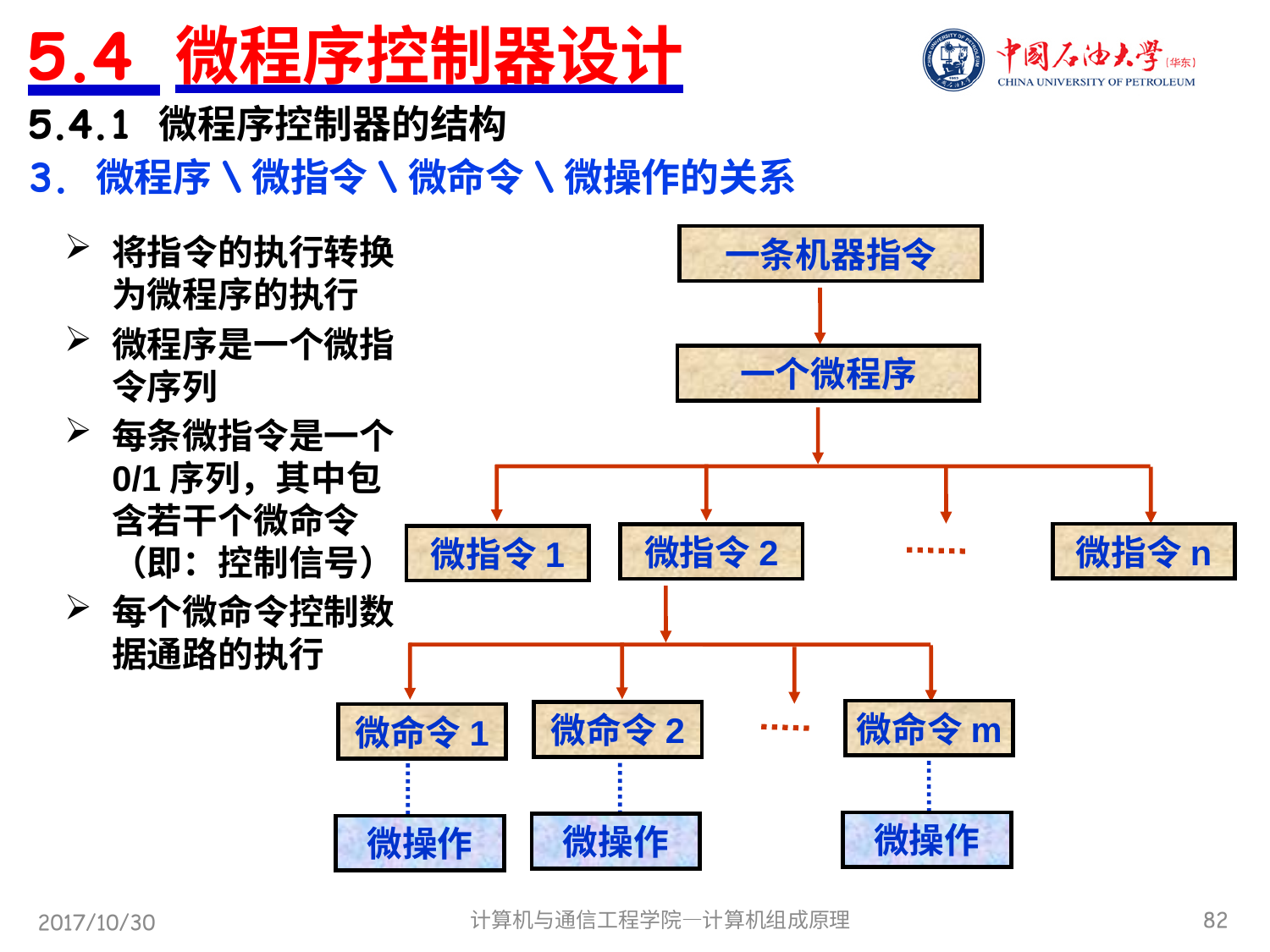

# 5.4 微程序控制器设计
5.4.1 微程序控制器的结构

3. 微程序\微指令\微命令\微操作的关系
将指令的执行转换为微程序的执行
微程序是一个微指令序列
每条微指令是一个0/1序列，其中包含若干个微命令（即：控制信号）
每个微命令控制数据通路的执行

一条机器指令

一个微程序

微指令n
微指令2
微指令1

微命令m
微命令2
微命令1

微操作
微操作
微操作
计算机与通信工程学院—计算机组成原理
82
2017/10/30